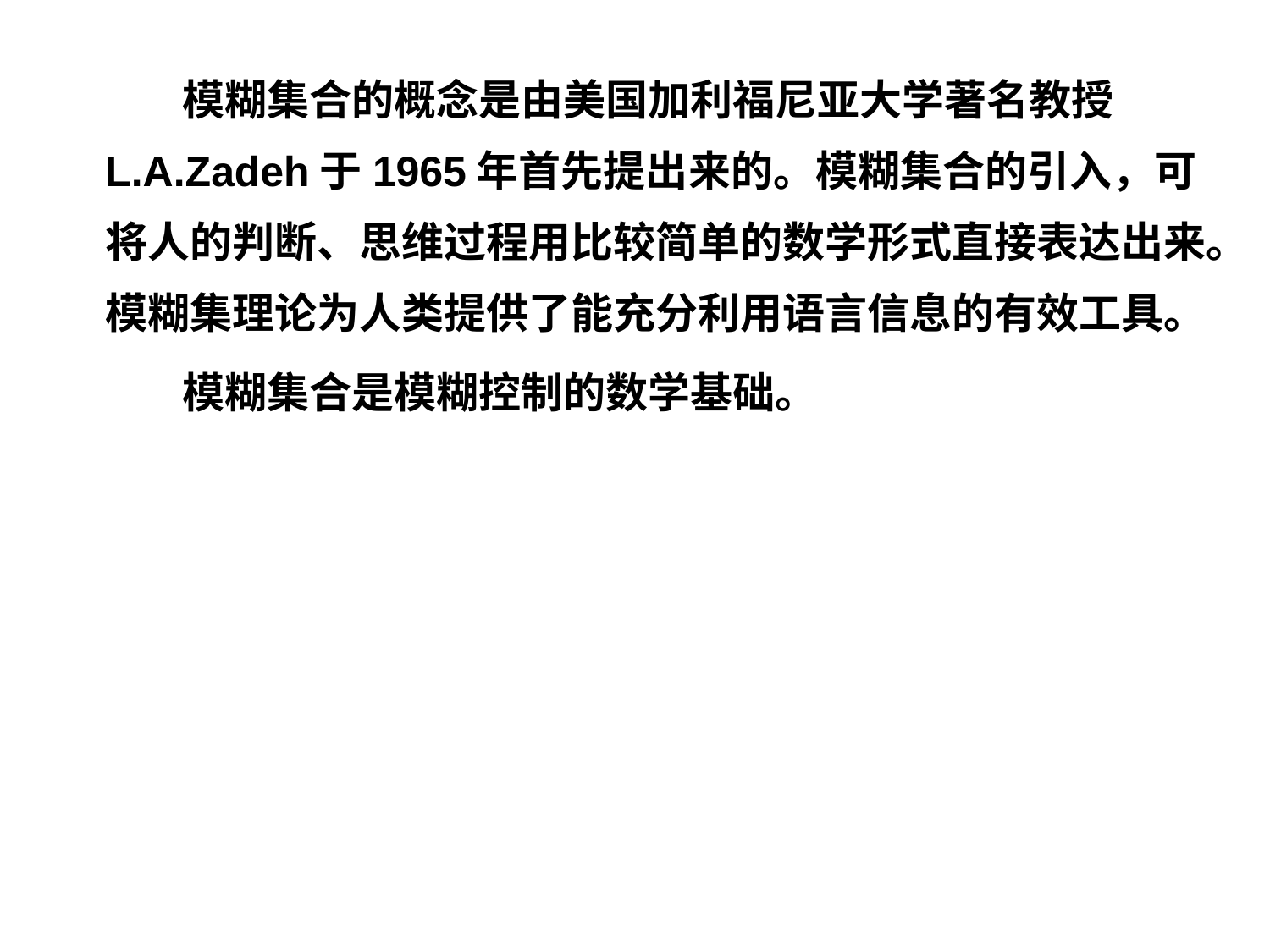

模糊集合的概念是由美国加利福尼亚大学著名教授L.A.Zadeh于1965年首先提出来的。模糊集合的引入，可将人的判断、思维过程用比较简单的数学形式直接表达出来。模糊集理论为人类提供了能充分利用语言信息的有效工具。
            模糊集合是模糊控制的数学基础。